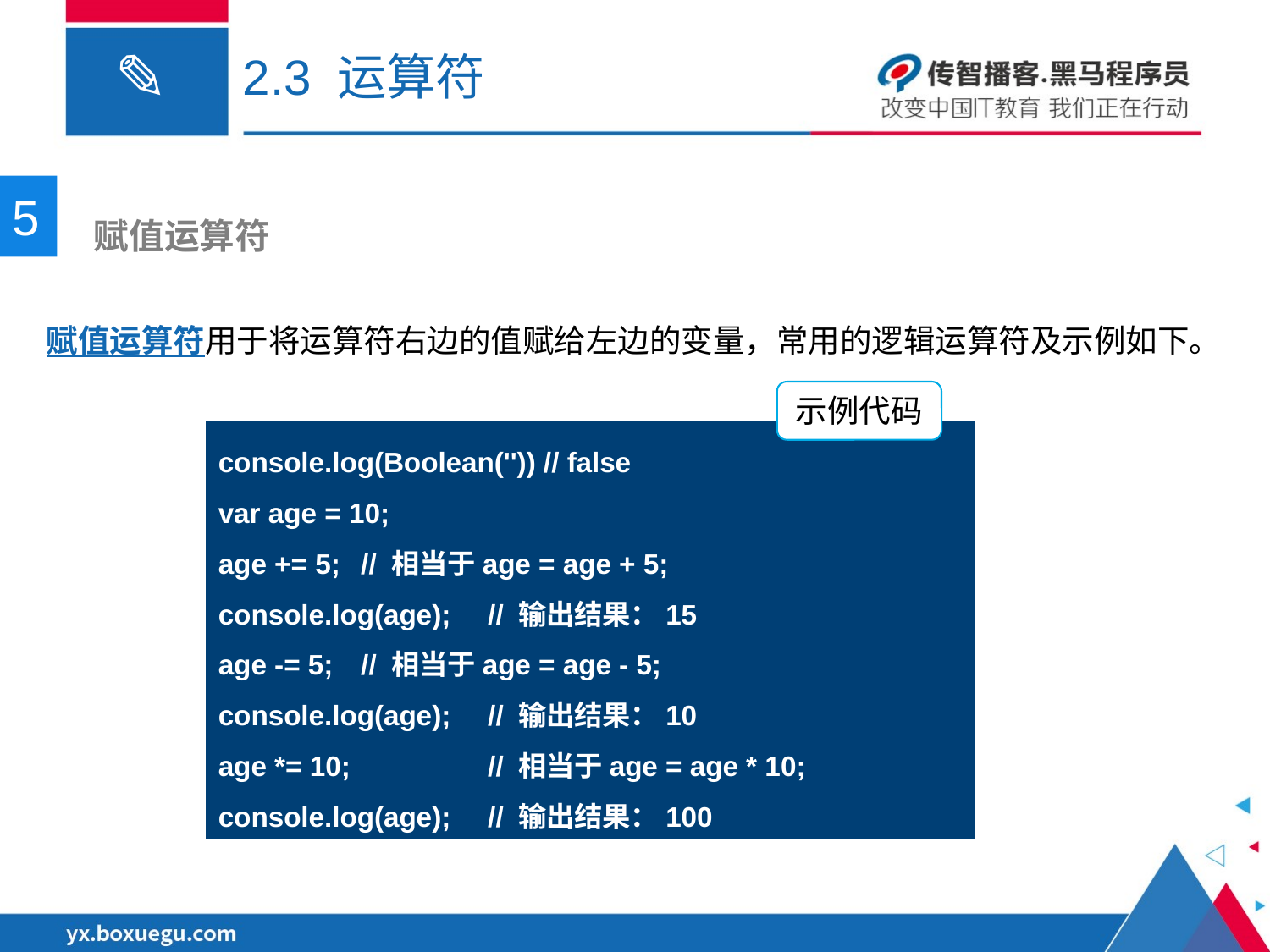

# 2.3 运算符

5
  赋值运算符
赋值运算符用于将运算符右边的值赋给左边的变量，常用的逻辑运算符及示例如下。
示例代码
console.log(Boolean('')) // false
var age = 10;
age += 5;	  // 相当于age = age + 5;
console.log(age);	  // 输出结果：15
age -= 5;	  // 相当于age = age - 5;
console.log(age);	  // 输出结果：10
age *= 10;	  // 相当于age = age * 10;
console.log(age);	  // 输出结果：100